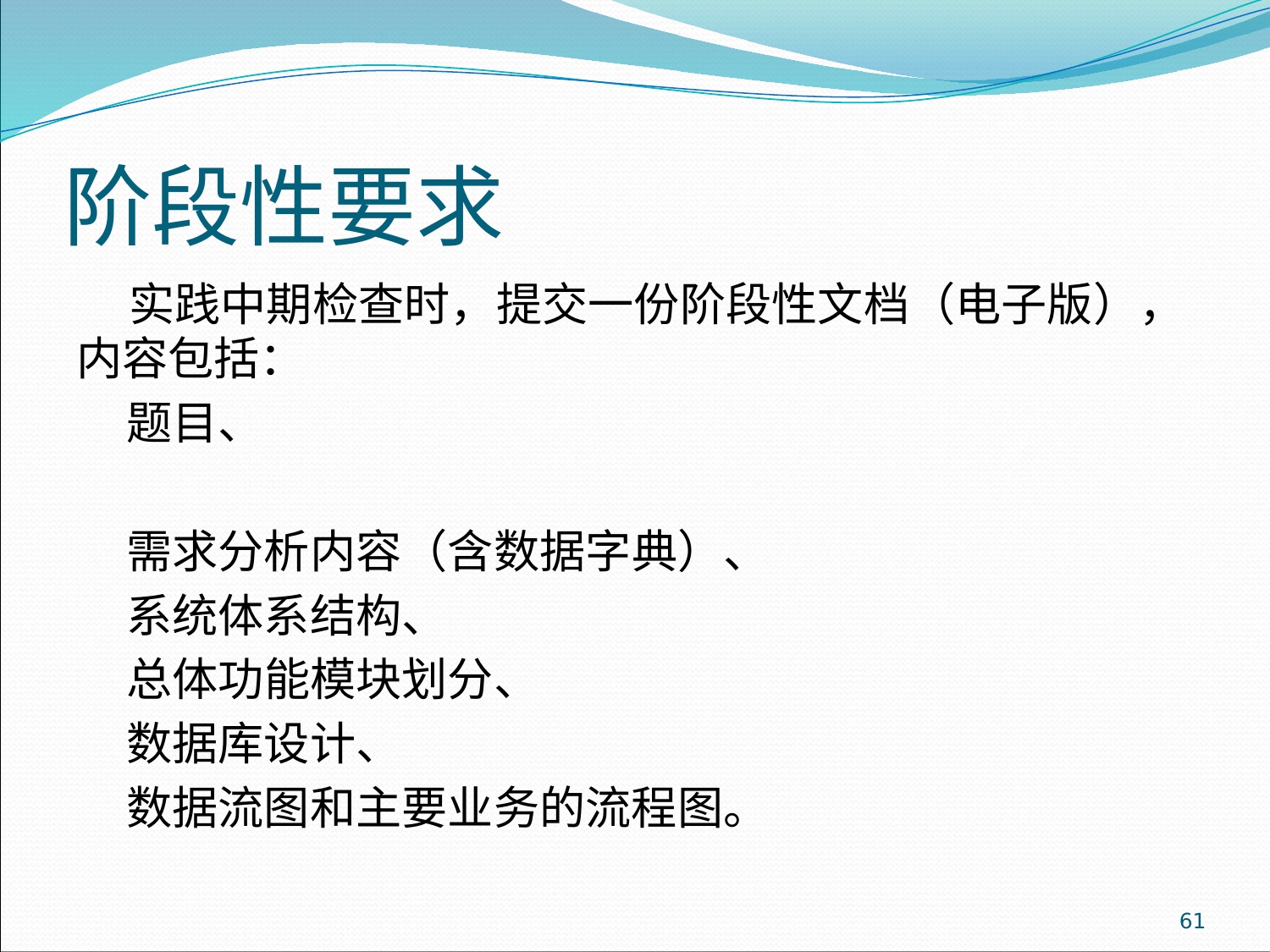

# 阶段性要求
    实践中期检查时，提交一份阶段性文档（电子版），内容包括：
题目、

需求分析内容（含数据字典）、
系统体系结构、
总体功能模块划分、
数据库设计、
数据流图和主要业务的流程图。
61